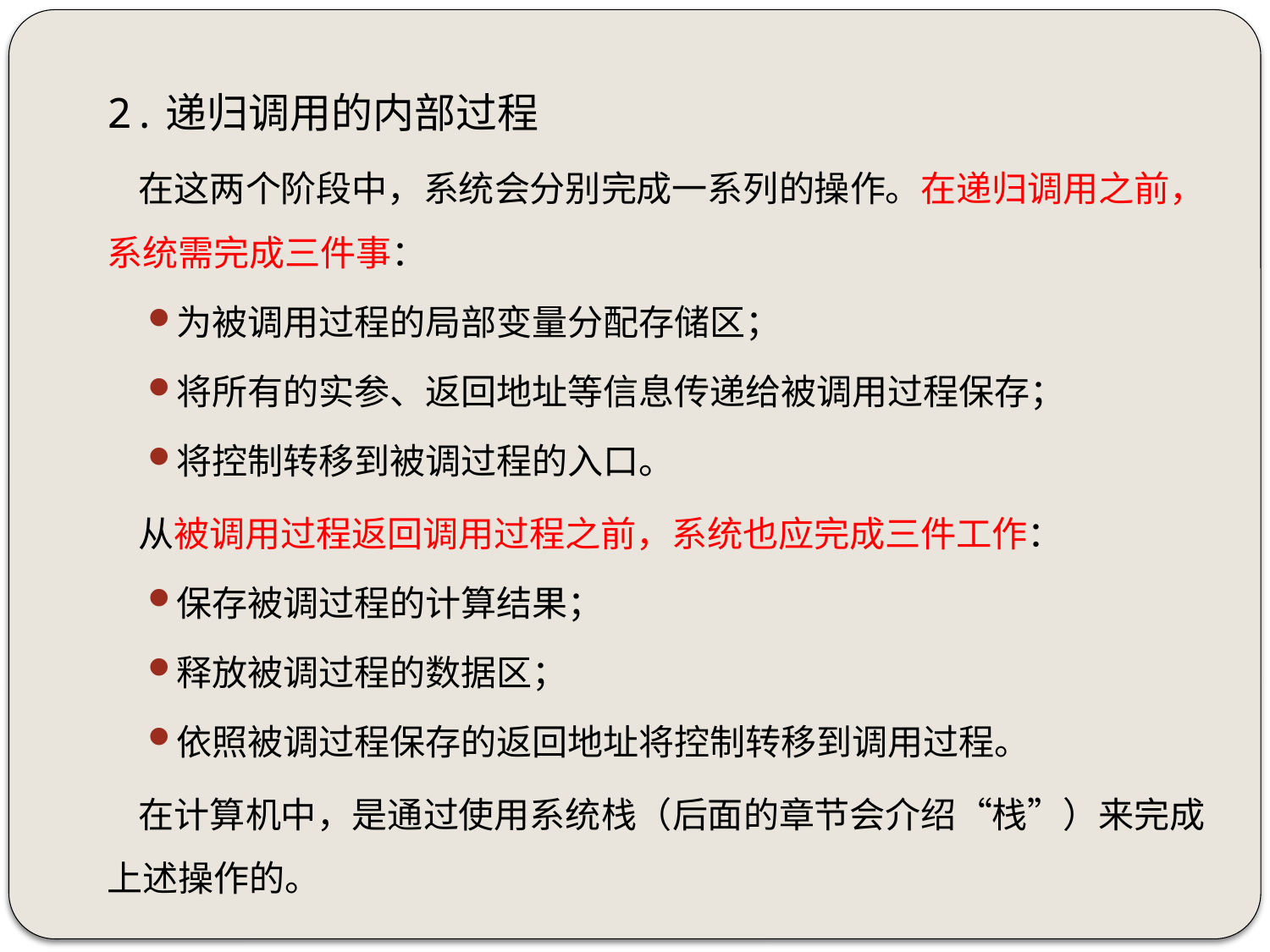

2.递归调用的内部过程
   在这两个阶段中，系统会分别完成一系列的操作。在递归调用之前，系统需完成三件事：
为被调用过程的局部变量分配存储区；
将所有的实参、返回地址等信息传递给被调用过程保存；
将控制转移到被调过程的入口。
   从被调用过程返回调用过程之前，系统也应完成三件工作：
保存被调过程的计算结果；
释放被调过程的数据区；
依照被调过程保存的返回地址将控制转移到调用过程。
   在计算机中，是通过使用系统栈（后面的章节会介绍“栈”）来完成上述操作的。